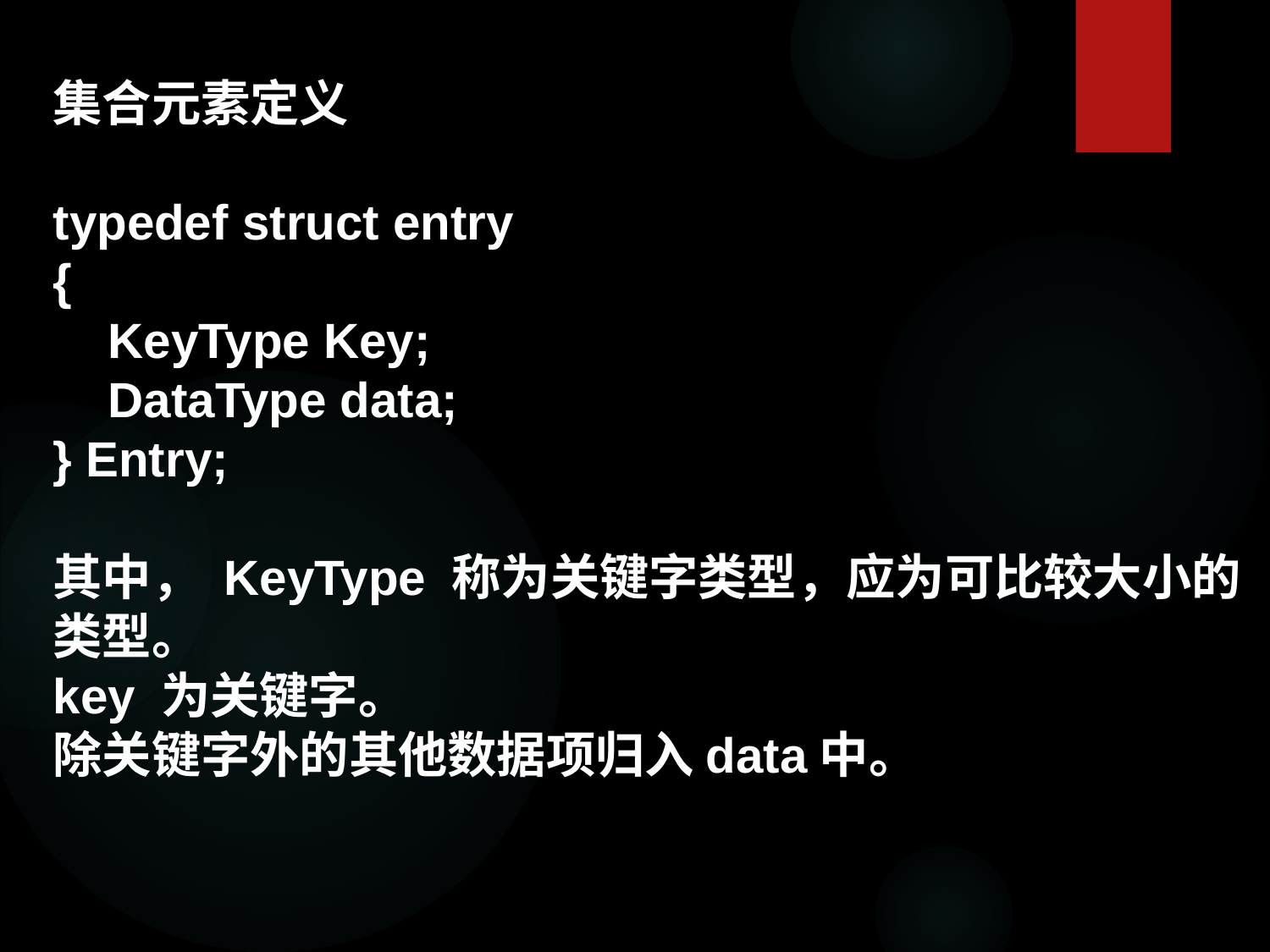

集合元素定义

typedef struct entry
{
    KeyType Key;
    DataType data;
} Entry;

其中， KeyType 称为关键字类型，应为可比较大小的类型。
key 为关键字。
除关键字外的其他数据项归入data中。